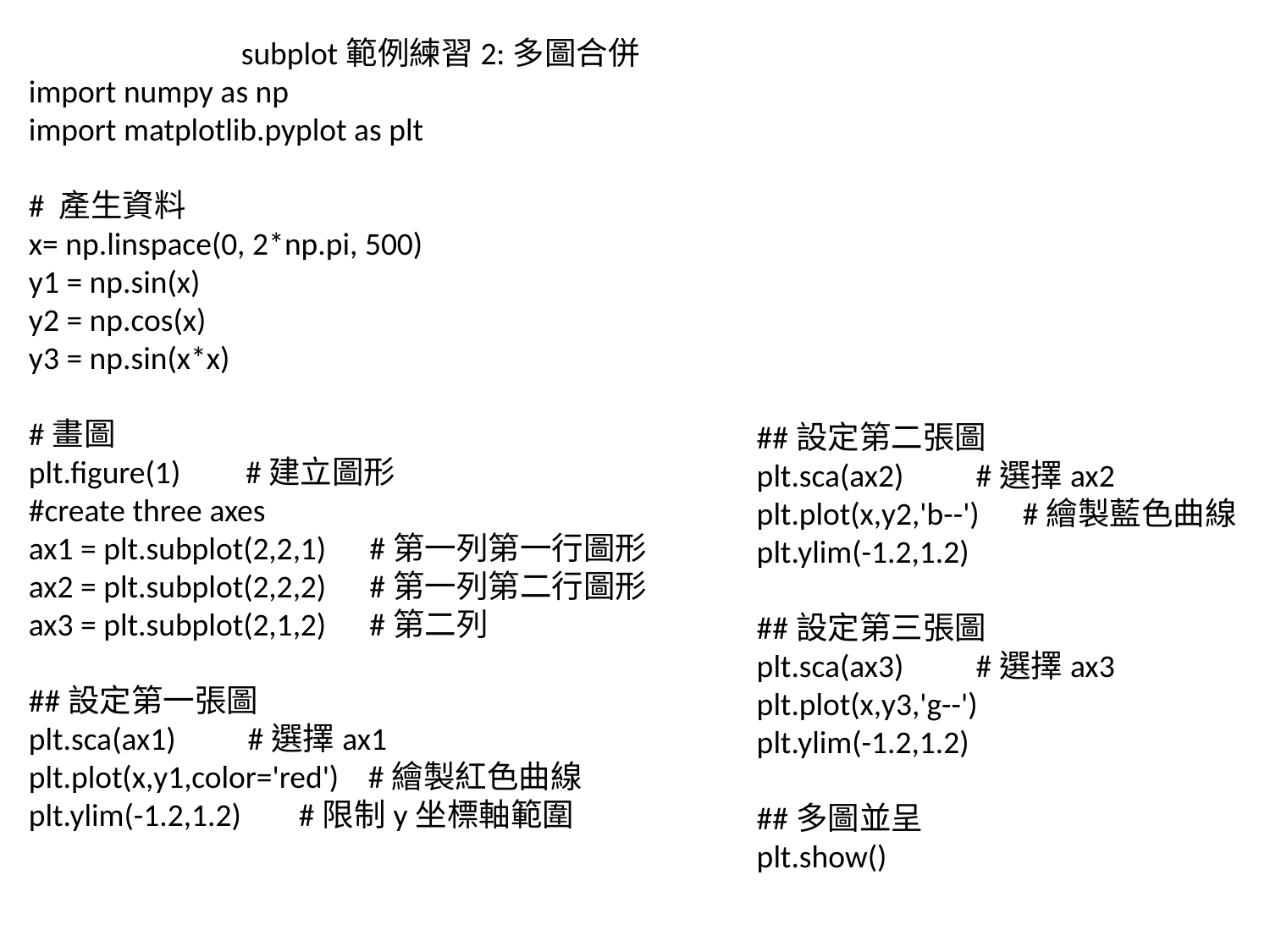

subplot範例練習2:多圖合併
import numpy as np
import matplotlib.pyplot as plt
# 產生資料
x= np.linspace(0, 2*np.pi, 500)
y1 = np.sin(x)
y2 = np.cos(x)
y3 = np.sin(x*x)
#畫圖
plt.figure(1)         #建立圖形
#create three axes
ax1 = plt.subplot(2,2,1)      #第一列第一行圖形
ax2 = plt.subplot(2,2,2)      #第一列第二行圖形
ax3 = plt.subplot(2,1,2)      #第二列
##設定第一張圖
plt.sca(ax1)          #選擇ax1
plt.plot(x,y1,color='red')    #繪製紅色曲線
plt.ylim(-1.2,1.2)        #限制y坐標軸範圍

##設定第二張圖
plt.sca(ax2)          #選擇ax2
plt.plot(x,y2,'b--')      #繪製藍色曲線
plt.ylim(-1.2,1.2)
##設定第三張圖
plt.sca(ax3)          #選擇ax3
plt.plot(x,y3,'g--')
plt.ylim(-1.2,1.2)
##多圖並呈
plt.show()